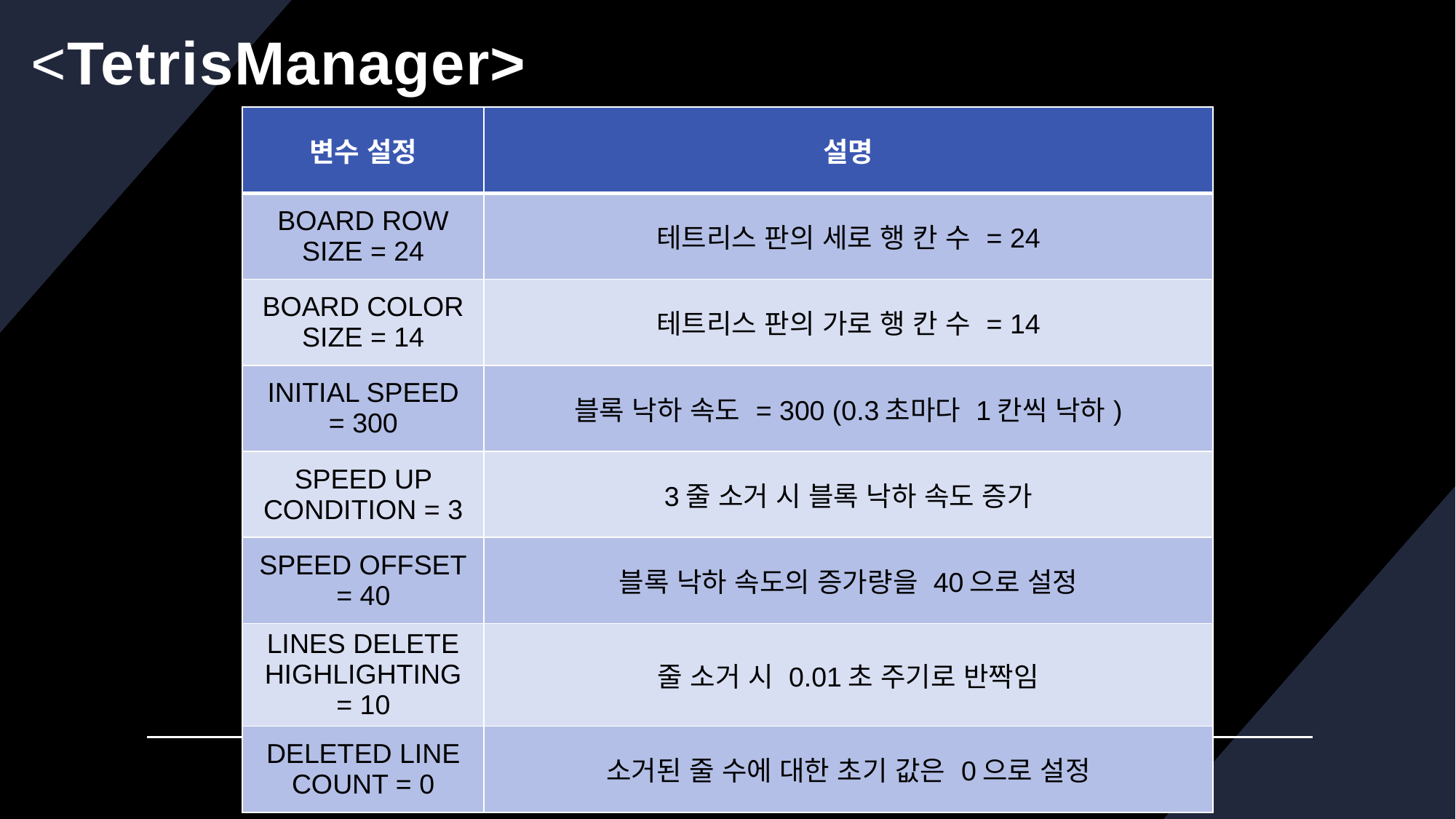

<TetrisManager>
| 변수 설정 | 설명 |
| --- | --- |
| BOARD ROW SIZE = 24 | 테트리스 판의 세로 행 칸 수 = 24 |
| BOARD COLOR SIZE = 14 | 테트리스 판의 가로 행 칸 수 = 14 |
| INITIAL SPEED = 300 | 블록 낙하 속도 = 300 (0.3초마다 1칸씩 낙하) |
| SPEED UP CONDITION = 3 | 3줄 소거 시 블록 낙하 속도 증가 |
| SPEED OFFSET = 40 | 블록 낙하 속도의 증가량을 40으로 설정 |
| LINES DELETE HIGHLIGHTING = 10 | 줄 소거 시 0.01초 주기로 반짝임 |
| DELETED LINE COUNT = 0 | 소거된 줄 수에 대한 초기 값은 0으로 설정 |